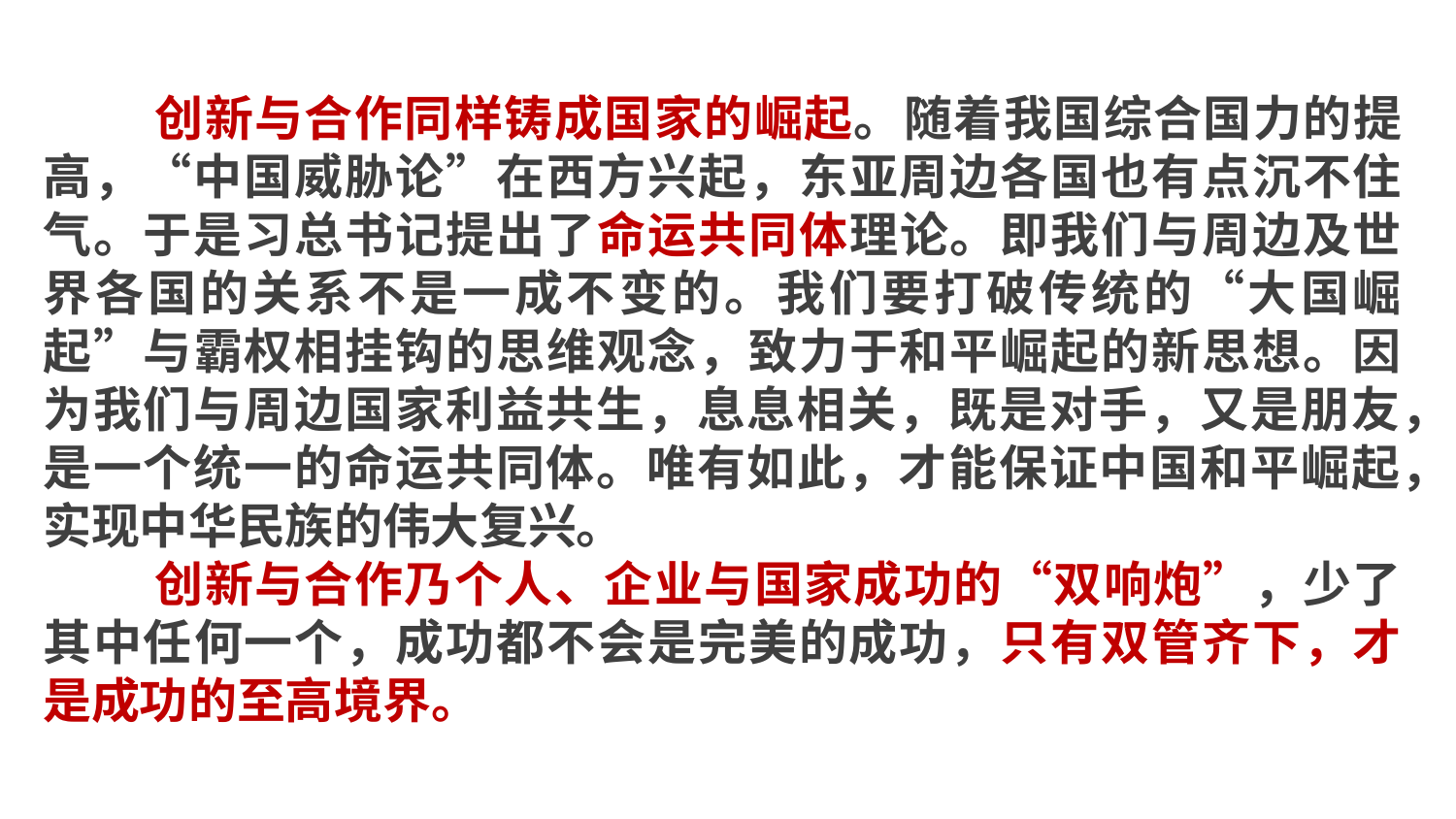

创新与合作同样铸成国家的崛起。随着我国综合国力的提高，“中国威胁论”在西方兴起，东亚周边各国也有点沉不住气。于是习总书记提出了命运共同体理论。即我们与周边及世界各国的关系不是一成不变的。我们要打破传统的“大国崛起”与霸权相挂钩的思维观念，致力于和平崛起的新思想。因为我们与周边国家利益共生，息息相关，既是对手，又是朋友，是一个统一的命运共同体。唯有如此，才能保证中国和平崛起，实现中华民族的伟大复兴。
        创新与合作乃个人、企业与国家成功的“双响炮”，少了其中任何一个，成功都不会是完美的成功，只有双管齐下，才是成功的至高境界。